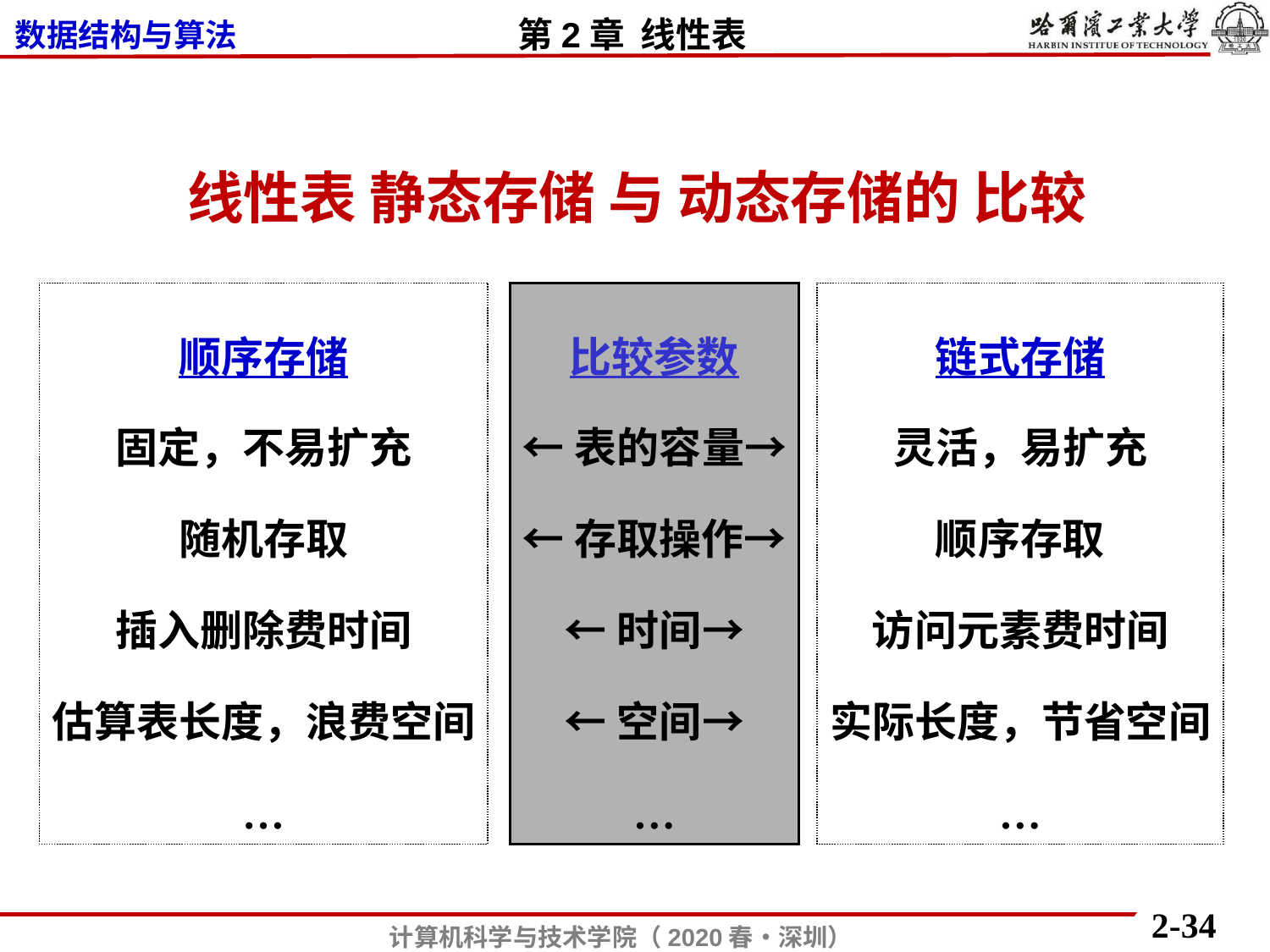

线性表 静态存储 与 动态存储的 比较
顺序存储
固定，不易扩充
随机存取
插入删除费时间
估算表长度，浪费空间
…
比较参数
←表的容量→
←存取操作→
←时间→
←空间→
…
链式存储
灵活，易扩充
顺序存取
访问元素费时间
实际长度，节省空间
…